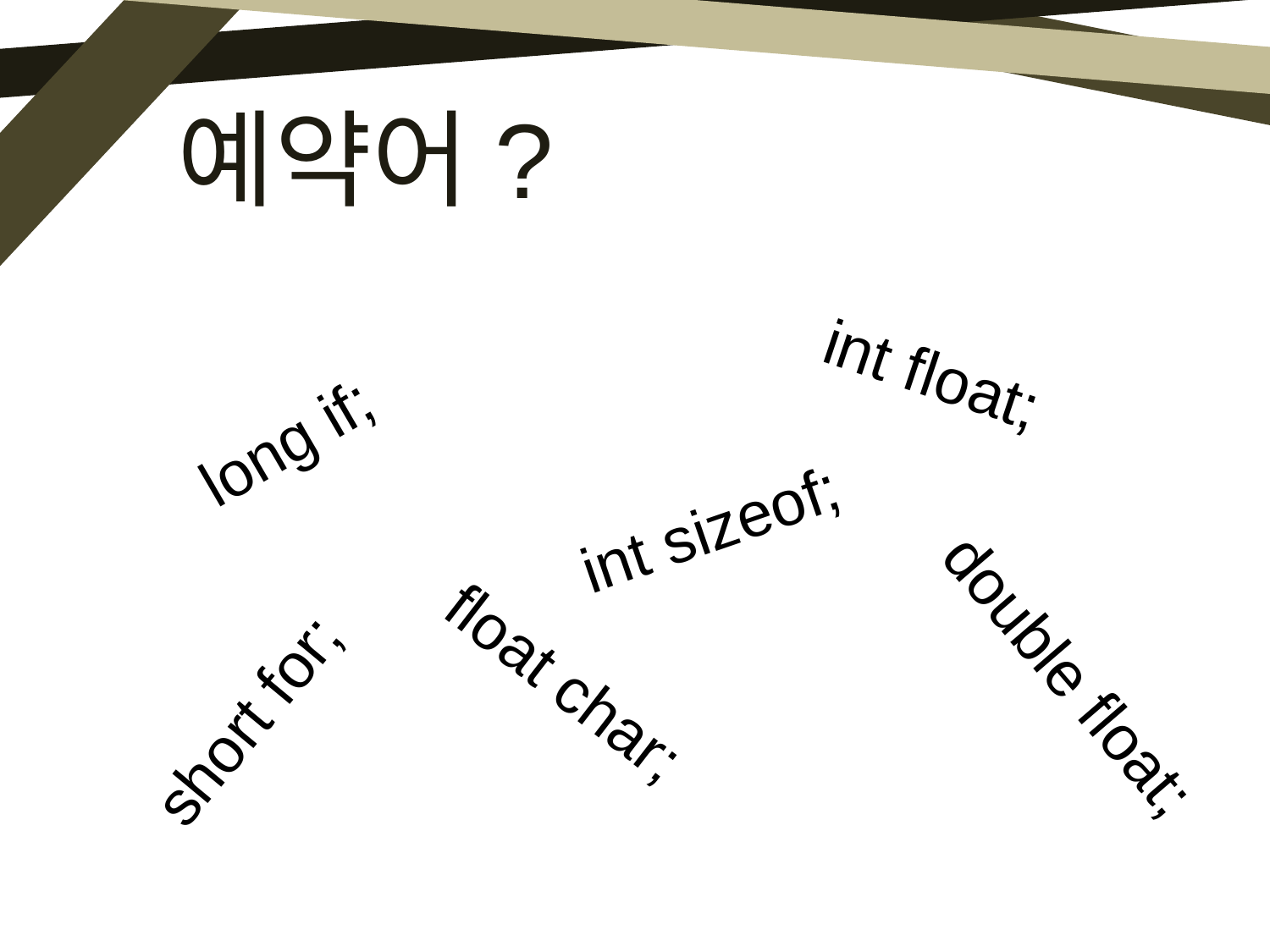

예약어?
int float;
long if;
int sizeof;
double float;
float char;
short for;